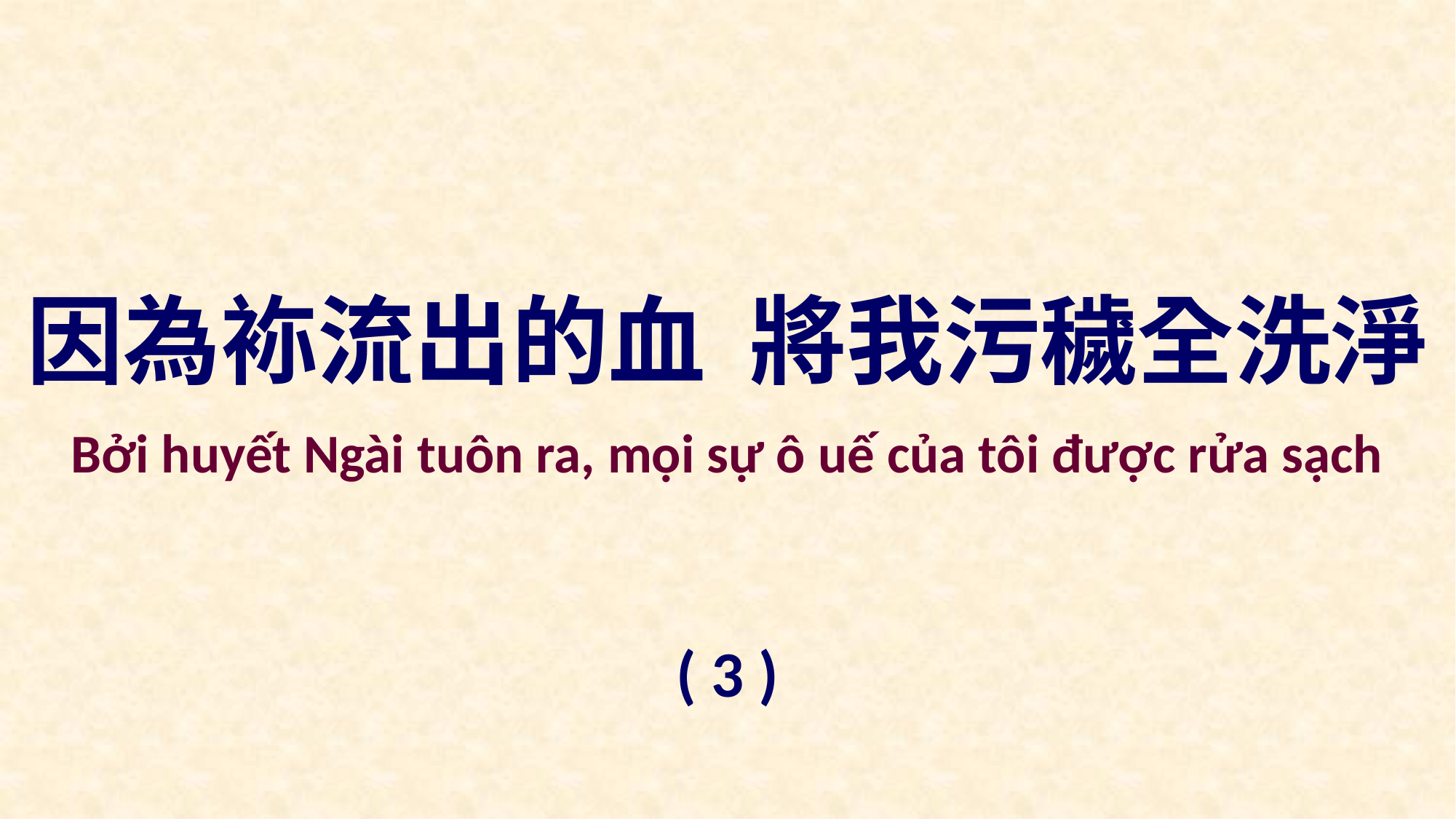

因為袮流出的血  將我污穢全洗淨
Bởi huyết Ngài tuôn ra, mọi sự ô uế của tôi được rửa sạch
( 3 )